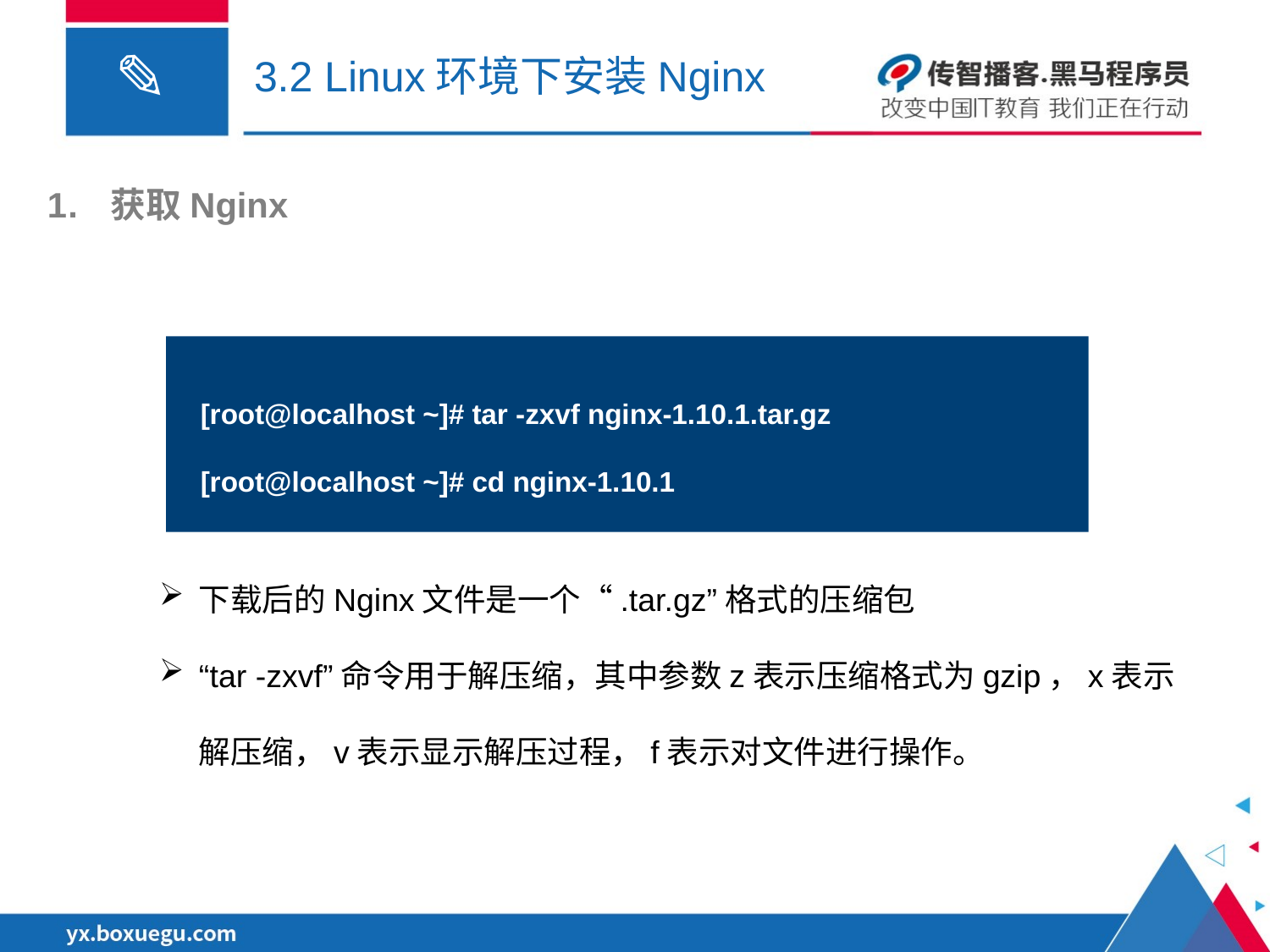

# 3.2 Linux环境下安装Nginx
获取Nginx

[root@localhost ~]# tar -zxvf nginx-1.10.1.tar.gz
[root@localhost ~]# cd nginx-1.10.1
下载后的Nginx文件是一个“.tar.gz”格式的压缩包
“tar -zxvf”命令用于解压缩，其中参数z表示压缩格式为gzip，x表示解压缩，v表示显示解压过程，f表示对文件进行操作。